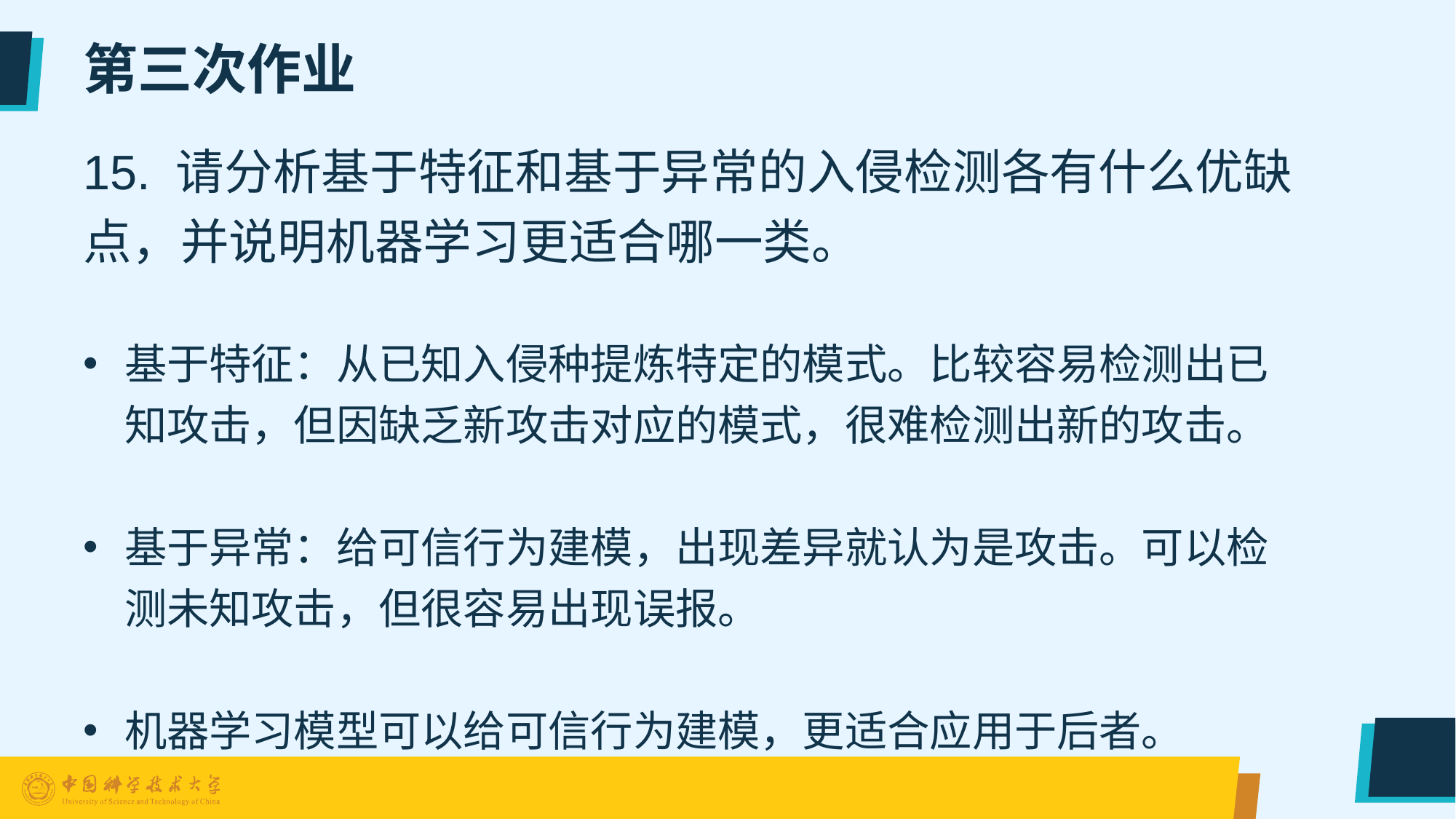

# 第三次作业
15. 请分析基于特征和基于异常的入侵检测各有什么优缺点，并说明机器学习更适合哪一类。

基于特征：从已知入侵种提炼特定的模式。比较容易检测出已知攻击，但因缺乏新攻击对应的模式，很难检测出新的攻击。

基于异常：给可信行为建模，出现差异就认为是攻击。可以检测未知攻击，但很容易出现误报。

机器学习模型可以给可信行为建模，更适合应用于后者。

6